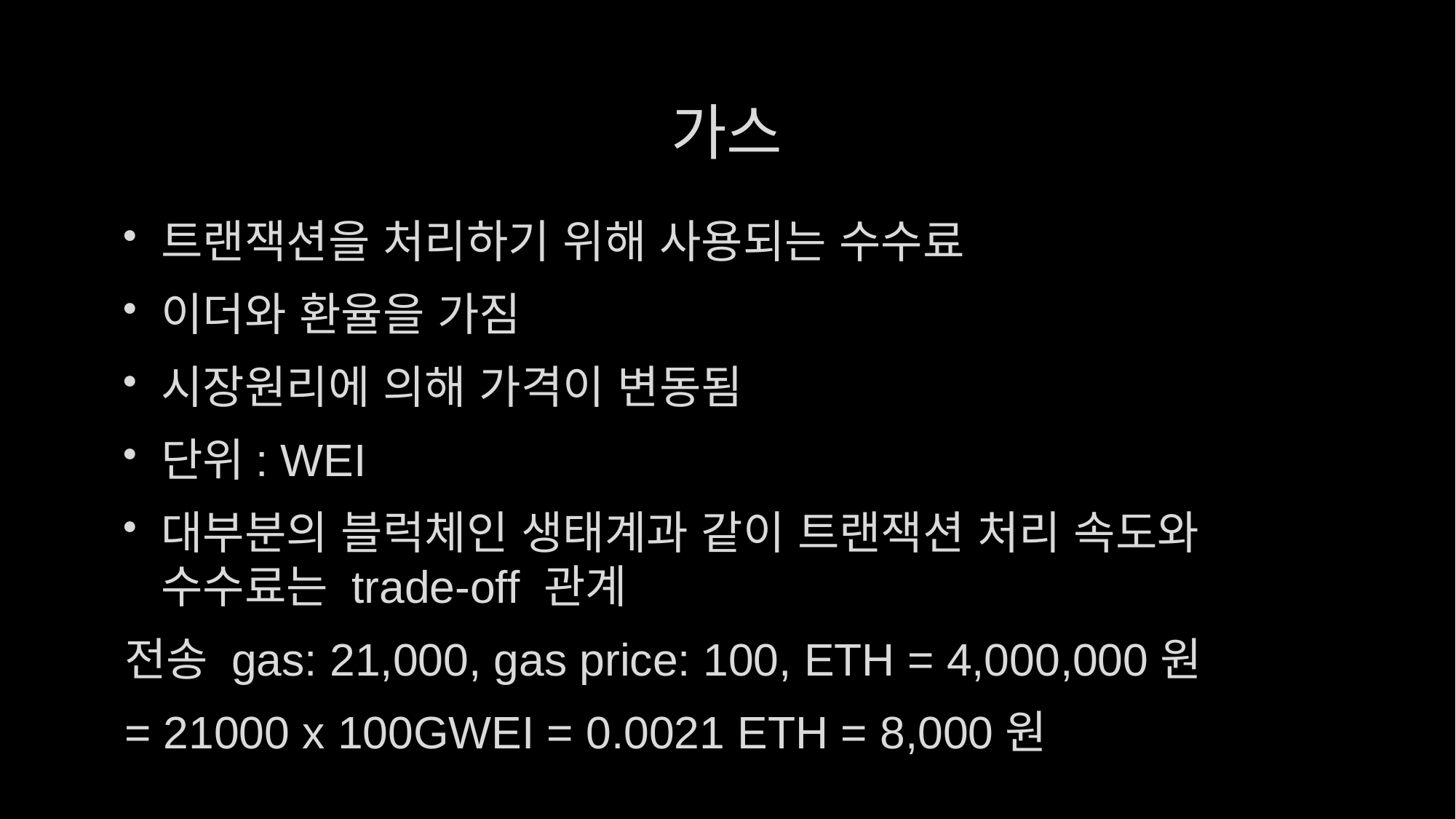

# 가스
트랜잭션을 처리하기 위해 사용되는 수수료
이더와 환율을 가짐
시장원리에 의해 가격이 변동됨
단위: WEI
대부분의 블럭체인 생태계과 같이 트랜잭션 처리 속도와 수수료는 trade-off 관계
전송 gas: 21,000, gas price: 100, ETH = 4,000,000원
= 21000 x 100GWEI = 0.0021 ETH = 8,000원